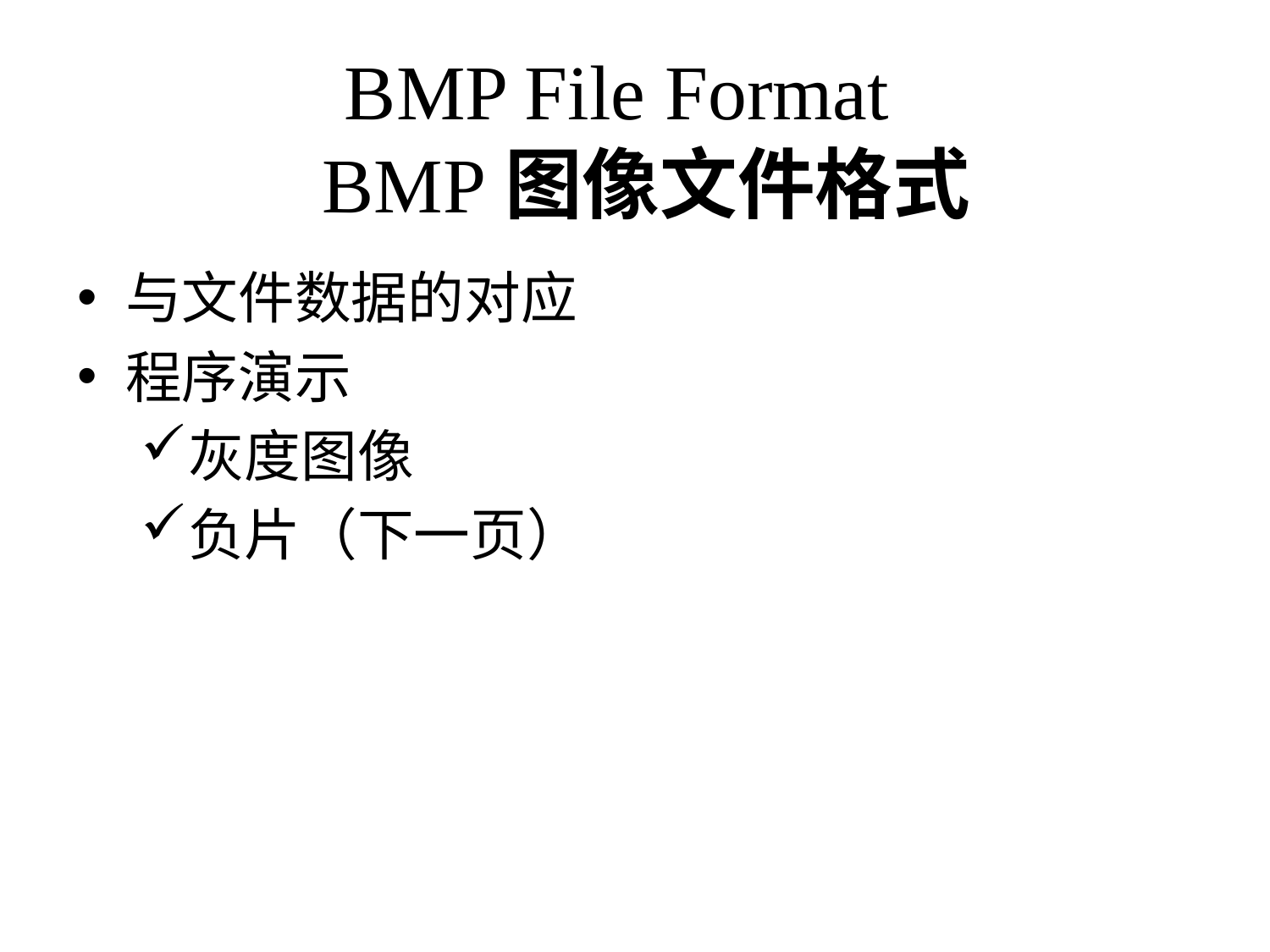

BMP File Format
BMP图像文件格式
与文件数据的对应
程序演示
灰度图像
负片（下一页）